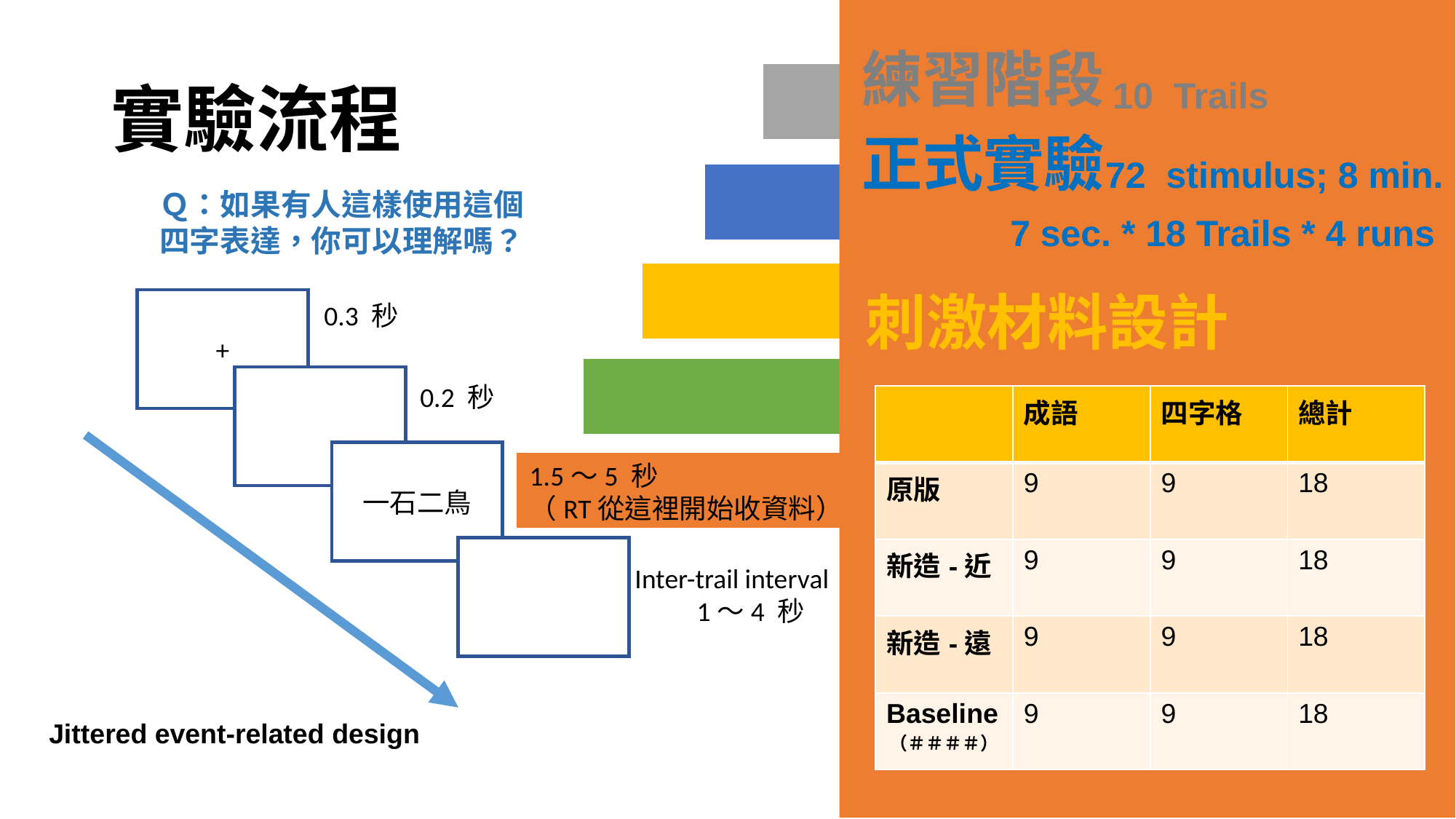

練習階段
# 實驗流程
10  Trails
正式實驗
72  stimulus; 8 min.
Ｑ：如果有人這樣使用這個四字表達，你可以理解嗎？

7 sec. * 18 Trails * 4 runs
刺激材料設計
+
0.3 秒

0.2 秒
一石二鳥
1.5～5 秒
（RT從這裡開始收資料）

Inter-trail interval
          1～4 秒
Jittered event-related design
|  | 成語 | 四字格 | 總計 |
| --- | --- | --- | --- |
| 原版 | 9 | 9 | 18 |
| 新造-近 | 9 | 9 | 18 |
| 新造-遠 | 9 | 9 | 18 |
| Baseline （＃＃＃＃） | 9 | 9 | 18 |